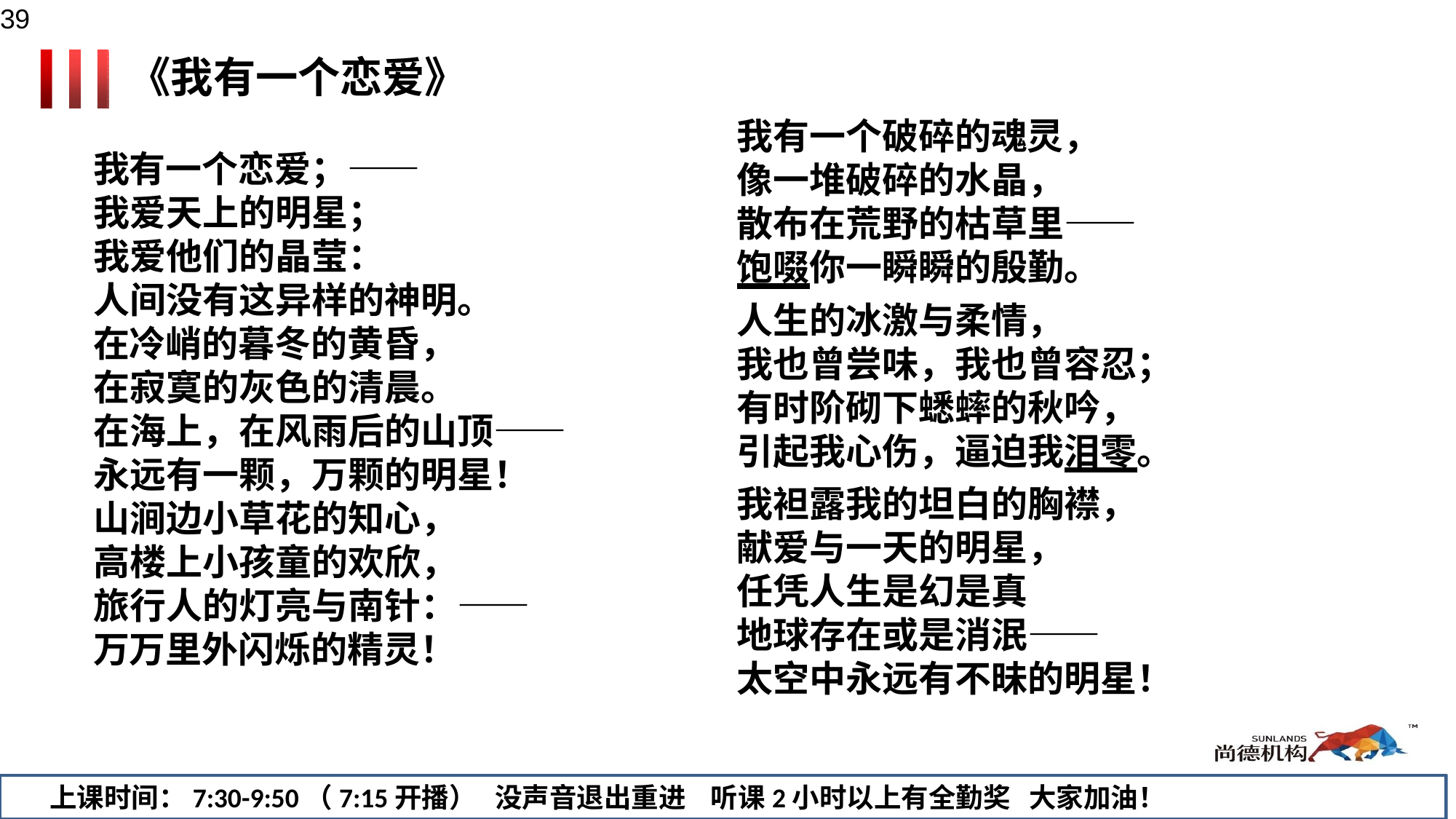

39
# 《我有一个恋爱》

我有一个破碎的魂灵，
像一堆破碎的水晶，
散布在荒野的枯草里—— 饱啜你一瞬瞬的殷勤。 人生的冰激与柔情，
我也曾尝味，我也曾容忍； 有时阶砌下蟋蟀的秋吟，  引起我心伤，逼迫我泪零。 我袒露我的坦白的胸襟，  献爱与一天的明星，
任凭人生是幻是真
地球存在或是消泯——
太空中永远有不昧的明星！
我有一个恋爱；—— 我爱天上的明星；  我爱他们的晶莹：
人间没有这异样的神明。 在冷峭的暮冬的黄昏，  在寂寞的灰色的清晨。
在海上，在风雨后的山顶—— 永远有一颗，万颗的明星！  山涧边小草花的知心，
高楼上小孩童的欢欣，
旅行人的灯亮与南针：—— 万万里外闪烁的精灵！